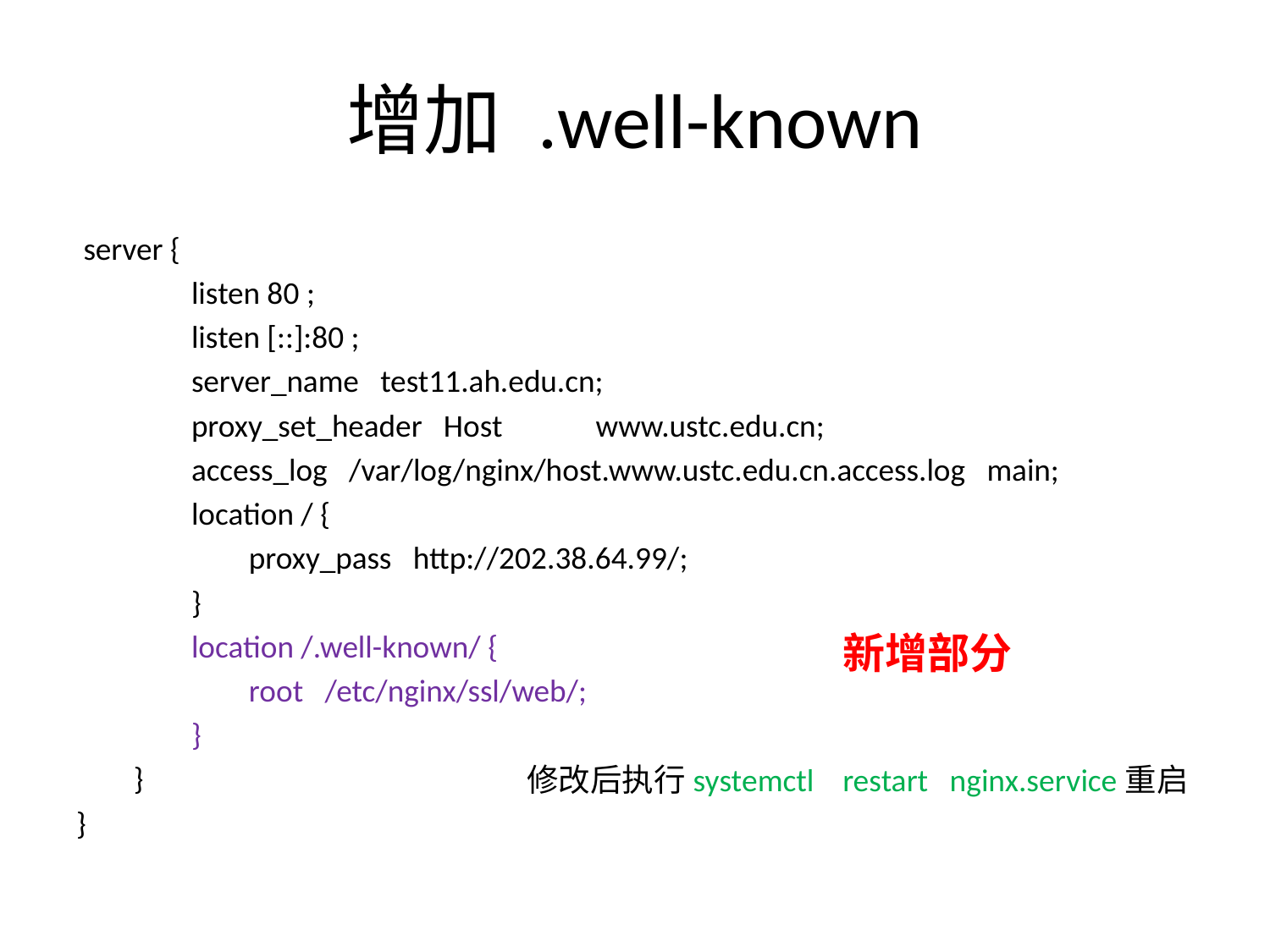

# 增加 .well-known
 server {
                listen 80 ;
                listen [::]:80 ;
                server_name   test11.ah.edu.cn;
                proxy_set_header   Host             www.ustc.edu.cn;
                access_log   /var/log/nginx/host.www.ustc.edu.cn.access.log   main;
                location / {
                        proxy_pass   http://202.38.64.99/;
                }
                location /.well-known/ {
                        root   /etc/nginx/ssl/web/;
                }
        }
}
新增部分
修改后执行systemctl    restart   nginx.service重启